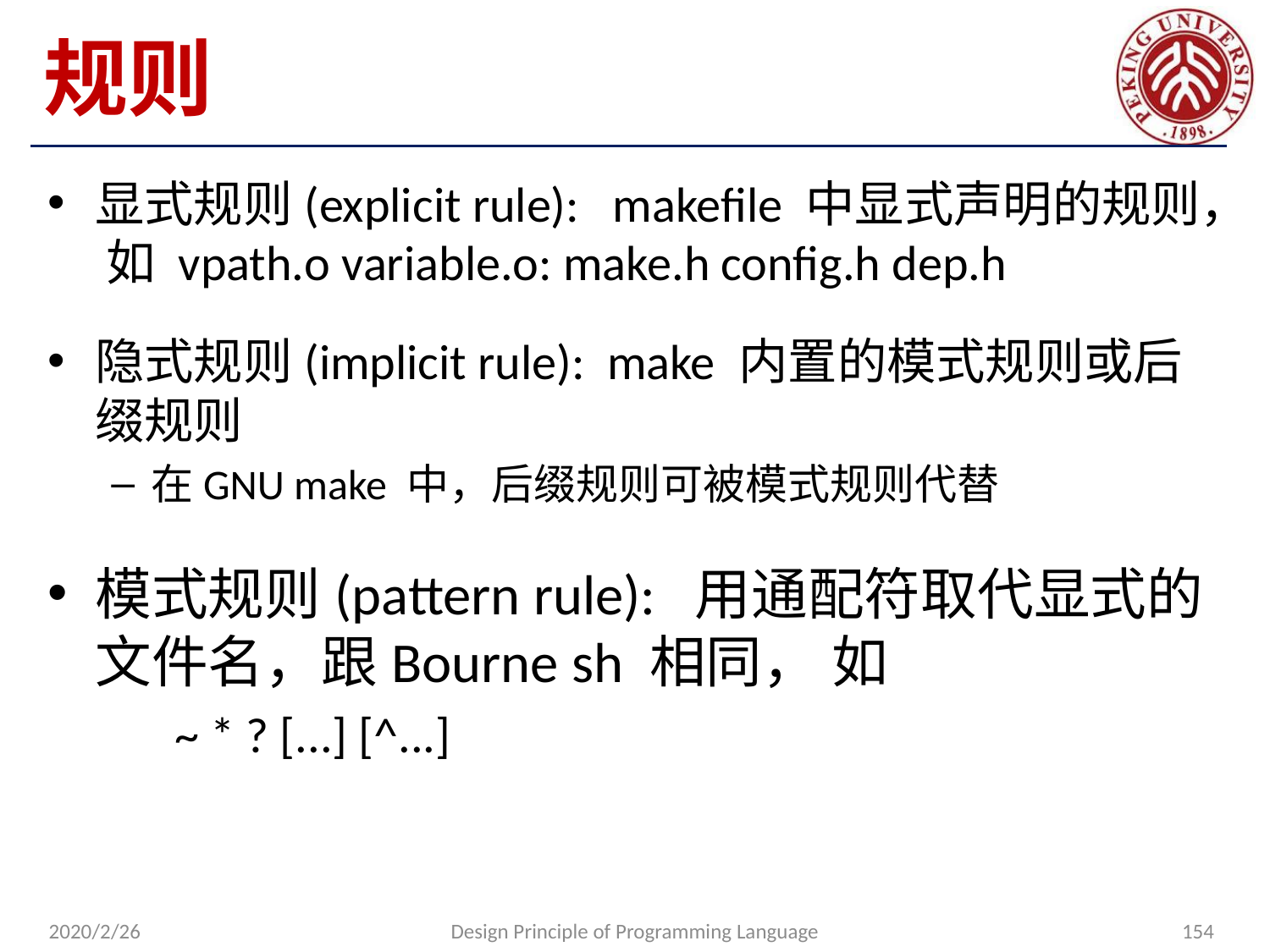

# 规则
显式规则(explicit rule):   makefile 中显式声明的规则， 如 vpath.o variable.o: make.h config.h dep.h

隐式规则(implicit rule):  make 内置的模式规则或后缀规则
在GNU make 中，后缀规则可被模式规则代替

模式规则(pattern rule):  用通配符取代显式的文件名，跟Bourne sh 相同， 如
	~ * ? [...] [^...]

2020/2/26
Design Principle of Programming Language
154